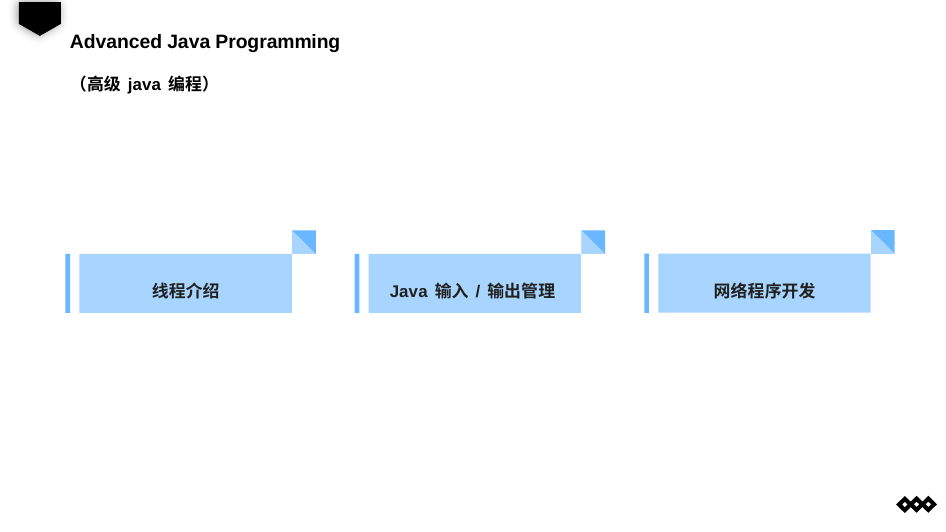

Advanced Java Programming
（高级java编程）

线程介绍
Java输入/输出管理

网络程序开发